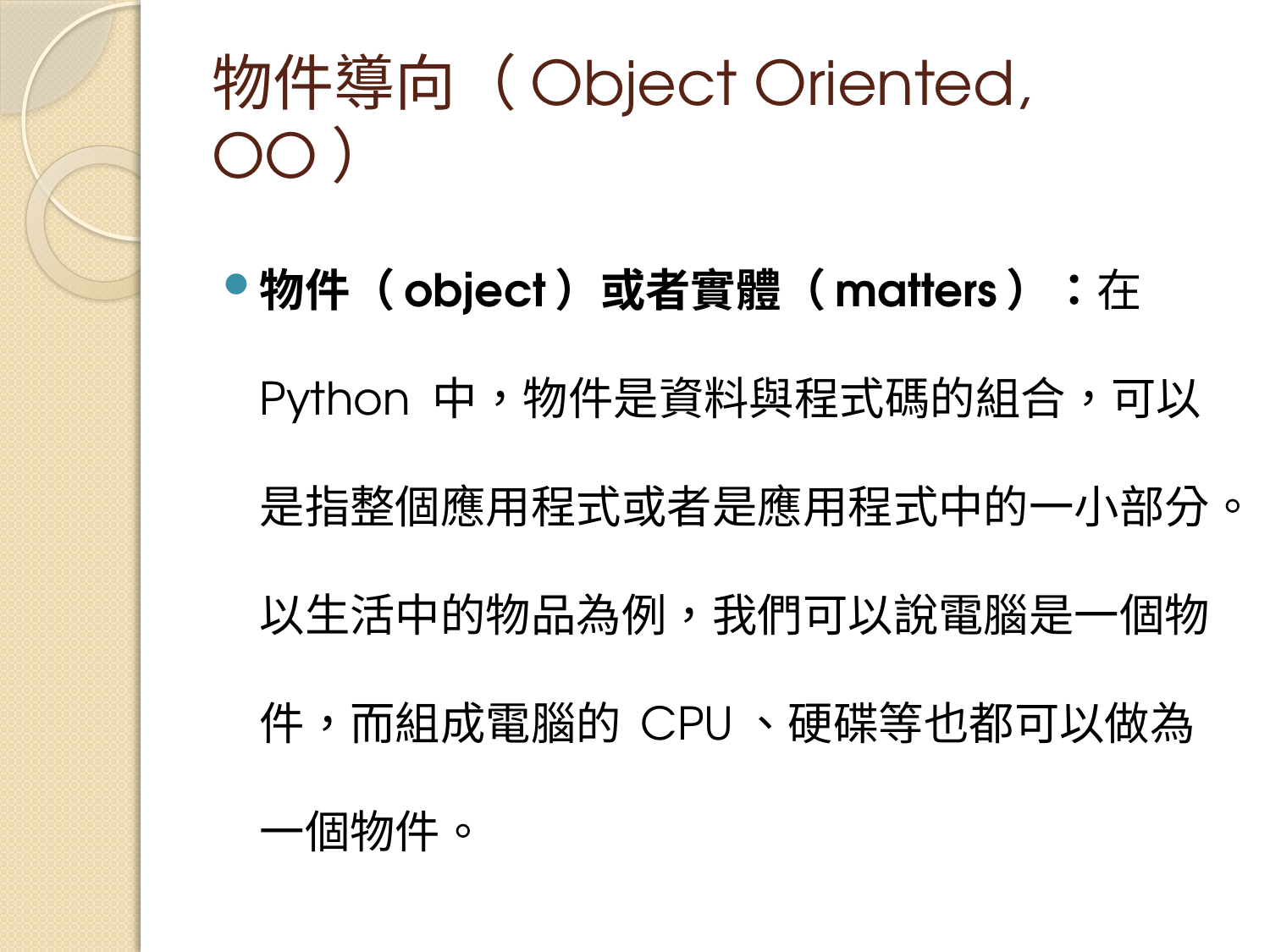

# 物件導向（Object Oriented, OO）
物件（object）或者實體（matters）：在 Python 中，物件是資料與程式碼的組合，可以是指整個應用程式或者是應用程式中的一小部分。以生活中的物品為例，我們可以說電腦是一個物件，而組成電腦的 CPU、硬碟等也都可以做為一個物件。